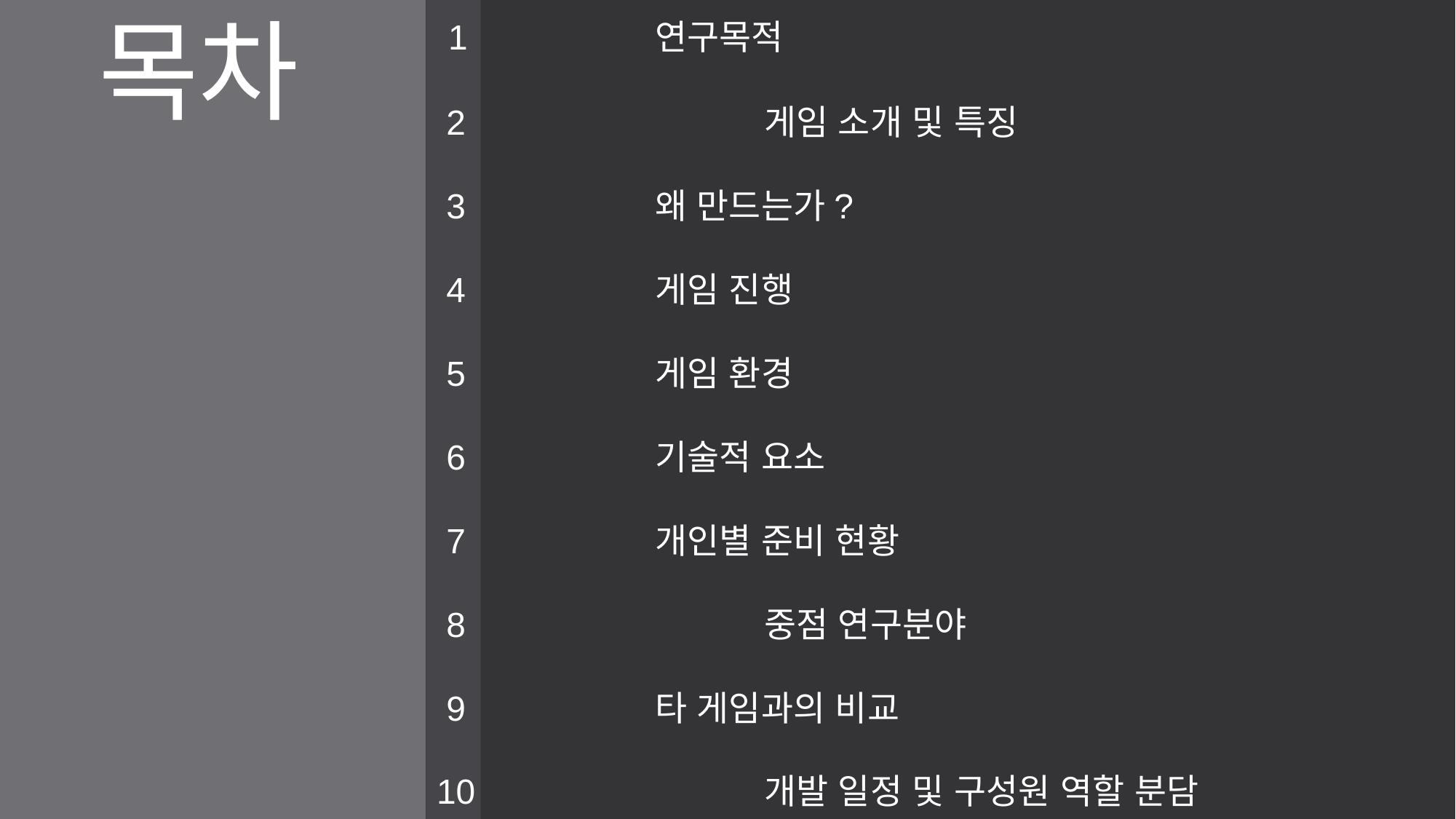

# 목차
 1  		연구목적

 2 			게임 소개 및 특징

 3  		왜 만드는가?

 4  		게임 진행

 5  		게임 환경

 6  		기술적 요소

 7  		개인별 준비 현황

 8 			중점 연구분야

 9   		타 게임과의 비교

10			개발 일정 및 구성원 역할 분담